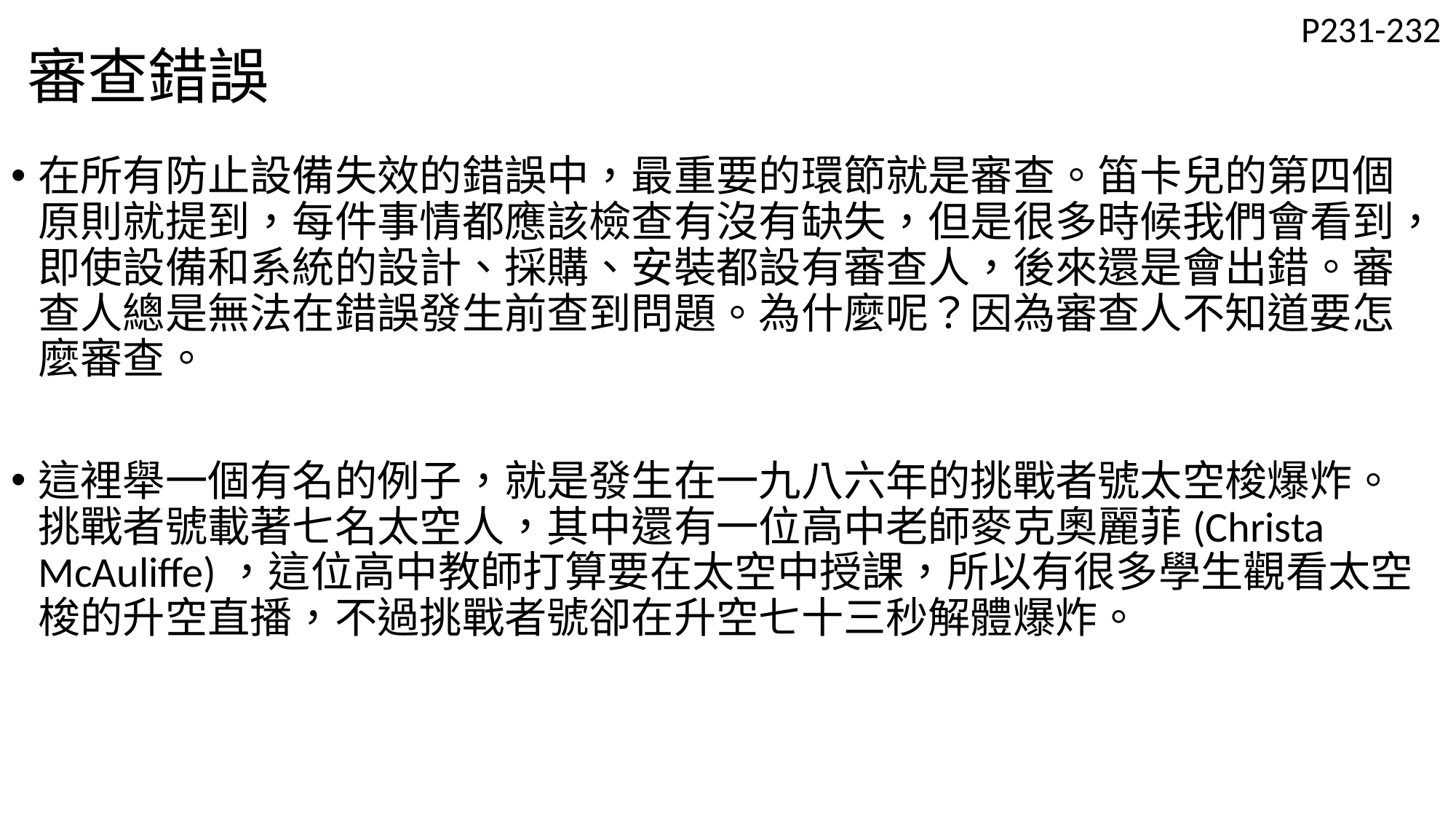

# 審查錯誤
P231-232
在所有防止設備失效的錯誤中，最重要的環節就是審查。笛卡兒的第四個原則就提到，每件事情都應該檢查有沒有缺失，但是很多時候我們會看到，即使設備和系統的設計、採購、安裝都設有審查人，後來還是會出錯。審查人總是無法在錯誤發生前查到問題。為什麼呢？因為審查人不知道要怎麼審查。

這裡舉一個有名的例子，就是發生在一九八六年的挑戰者號太空梭爆炸。挑戰者號載著七名太空人，其中還有一位高中老師麥克奧麗菲(Christa McAuliffe)，這位高中教師打算要在太空中授課，所以有很多學生觀看太空梭的升空直播，不過挑戰者號卻在升空七十三秒解體爆炸。